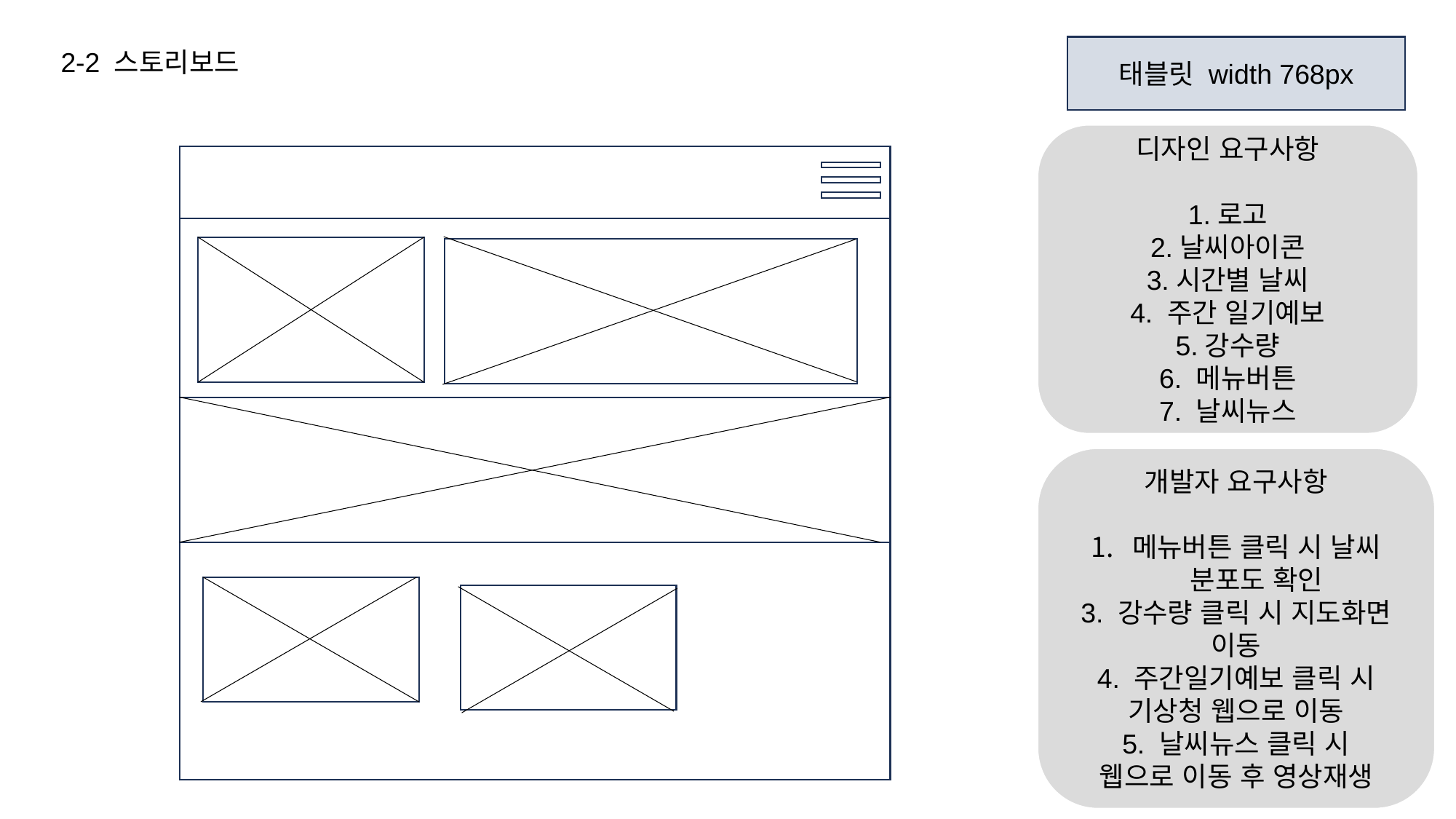

태블릿 width 768px
2-2 스토리보드
디자인 요구사항

1.로고
2.날씨아이콘
3.시간별 날씨
4. 주간 일기예보
5.강수량
6. 메뉴버튼
7. 날씨뉴스

개발자 요구사항

메뉴버튼 클릭 시 날씨 분포도 확인
3. 강수량 클릭 시 지도화면 이동
4. 주간일기예보 클릭 시
기상청 웹으로 이동
5. 날씨뉴스 클릭 시
웹으로 이동 후 영상재생